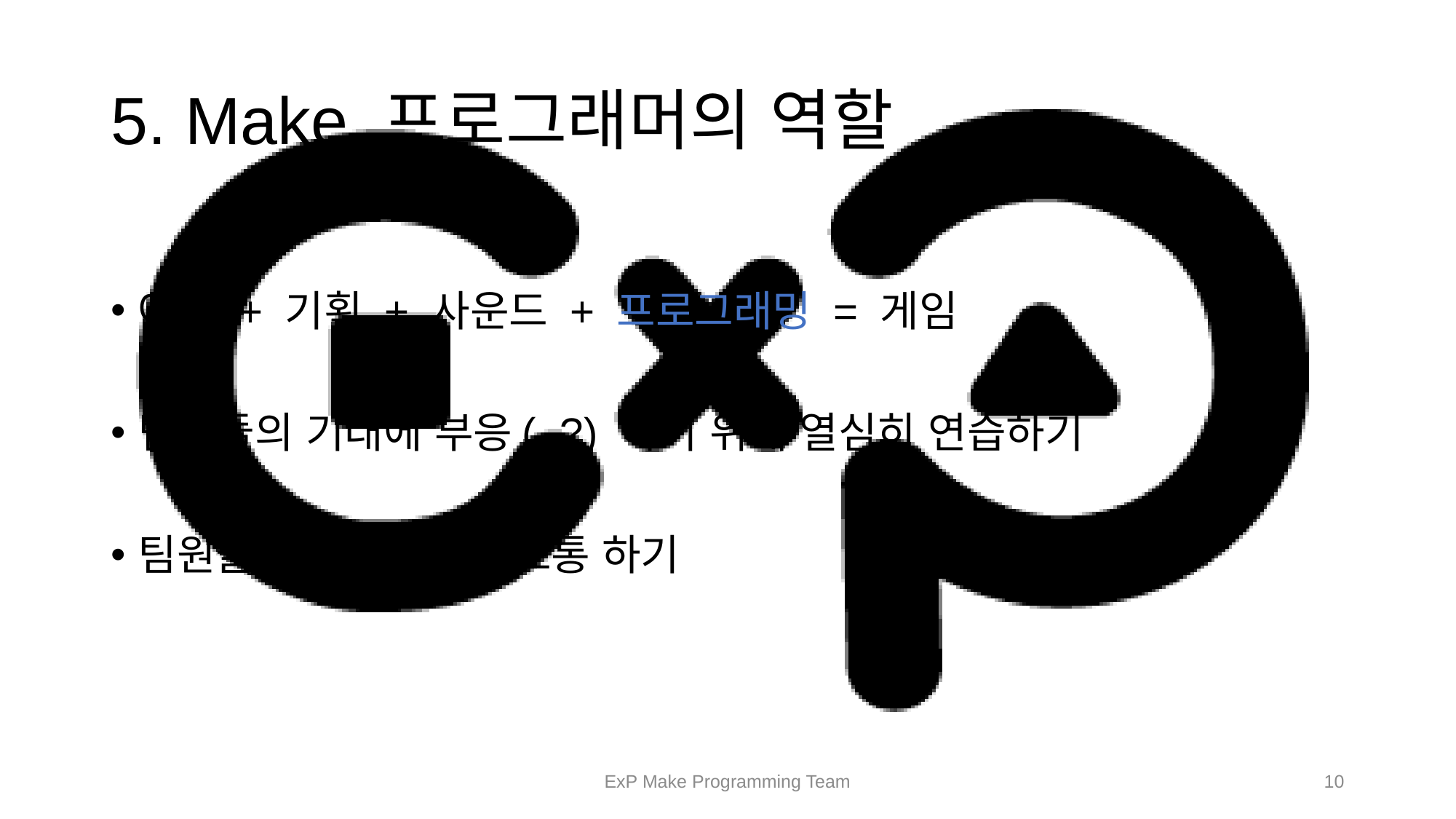

# 5. Make 프로그래머의 역할

아트 + 기획 + 사운드 + 프로그래밍 = 게임

팀원들의 기대에 부응(..?) 하기 위해 열심히 연습하기

팀원들과 활발한 의사소통 하기

ExP Make Programming Team
10